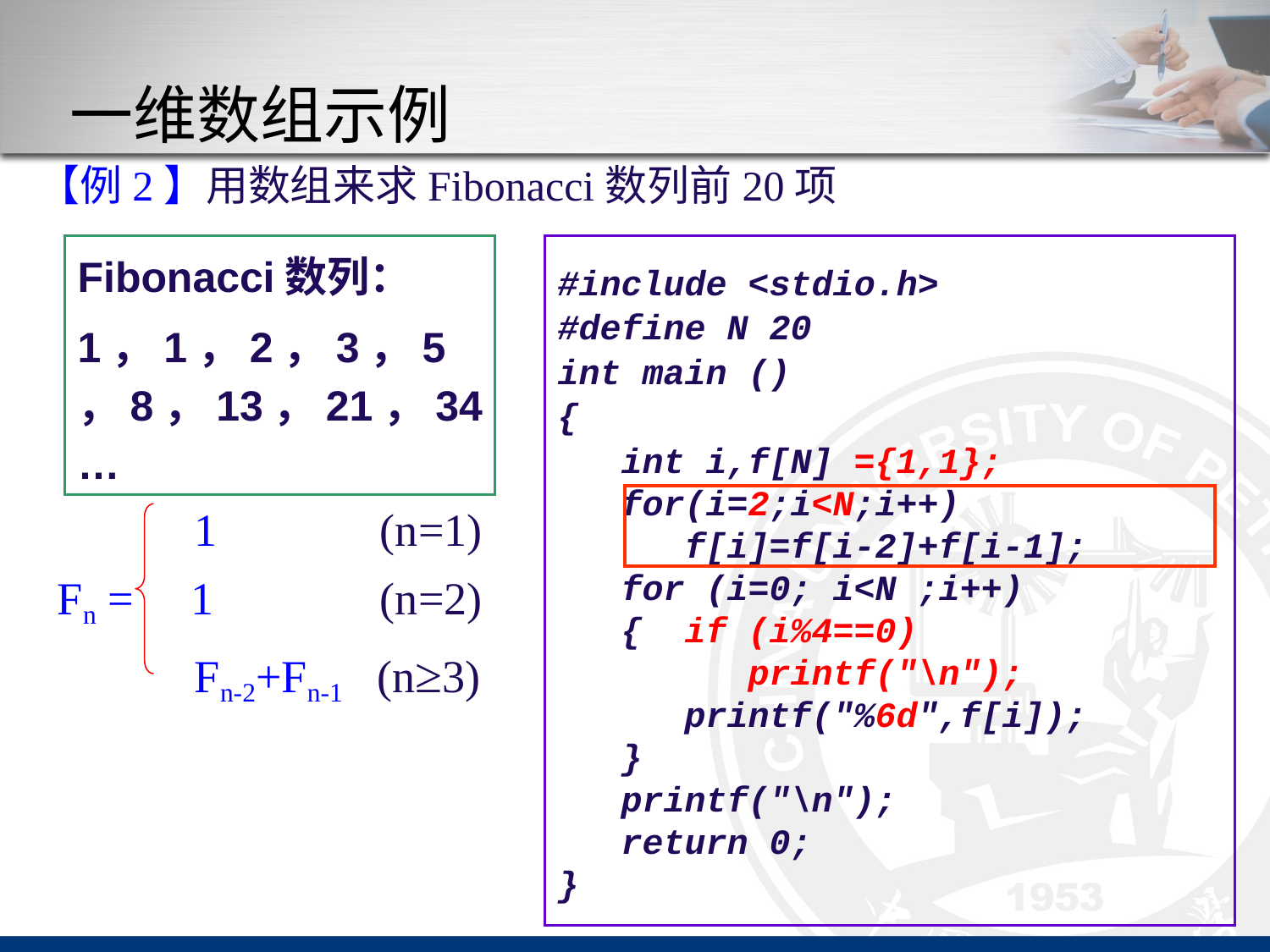

# 一维数组示例
【例2】用数组来求Fibonacci数列前20项
Fibonacci数列：
1，1，2，3，5，8，13，21，34…
#include <stdio.h>
#define N 20
int main ()
{
   int i,f[N] ={1,1};
   for(i=2;i<N;i++)
      f[i]=f[i-2]+f[i-1];
   for (i=0; i<N ;i++)
   {  if (i%4==0)
         printf("\n");
      printf("%6d",f[i]);
   }
   printf("\n");
   return 0;
}
            1    	      (n=1)
Fn =     1	      (n=2)
            Fn-2+Fn-1   (n≥3)